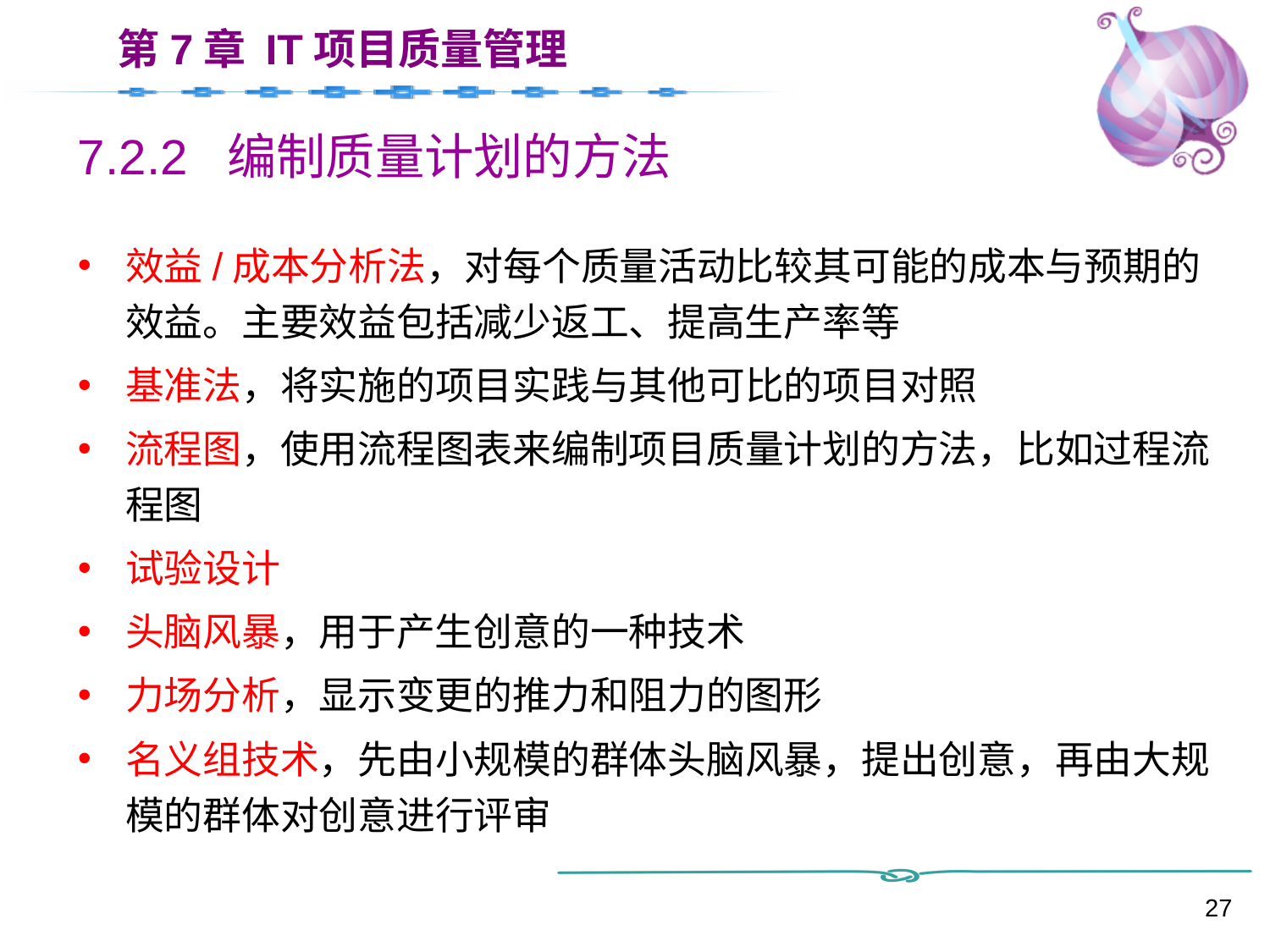

# 7.2.2  编制质量计划的方法
效益/成本分析法，对每个质量活动比较其可能的成本与预期的效益。主要效益包括减少返工、提高生产率等
基准法，将实施的项目实践与其他可比的项目对照
流程图，使用流程图表来编制项目质量计划的方法，比如过程流程图
试验设计
头脑风暴，用于产生创意的一种技术
力场分析，显示变更的推力和阻力的图形
名义组技术，先由小规模的群体头脑风暴，提出创意，再由大规模的群体对创意进行评审

27